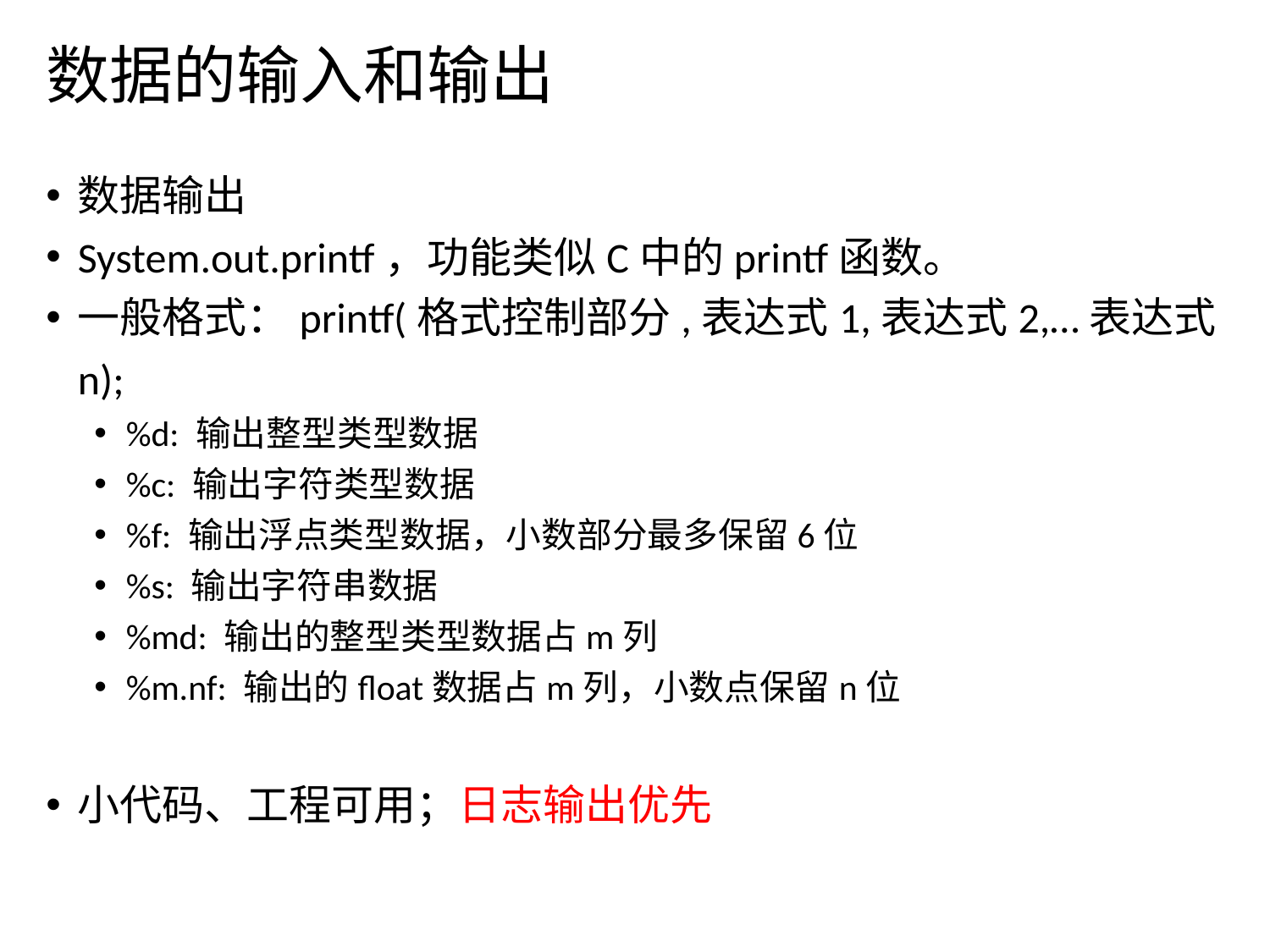

# 数据的输入和输出
数据输出
System.out.printf，功能类似C中的printf函数。
一般格式：printf(格式控制部分,表达式1,表达式2,…表达式n);
%d: 输出整型类型数据
%c: 输出字符类型数据
%f: 输出浮点类型数据，小数部分最多保留6位
%s: 输出字符串数据
%md: 输出的整型类型数据占m列
%m.nf: 输出的float数据占m列，小数点保留n位

小代码、工程可用；日志输出优先